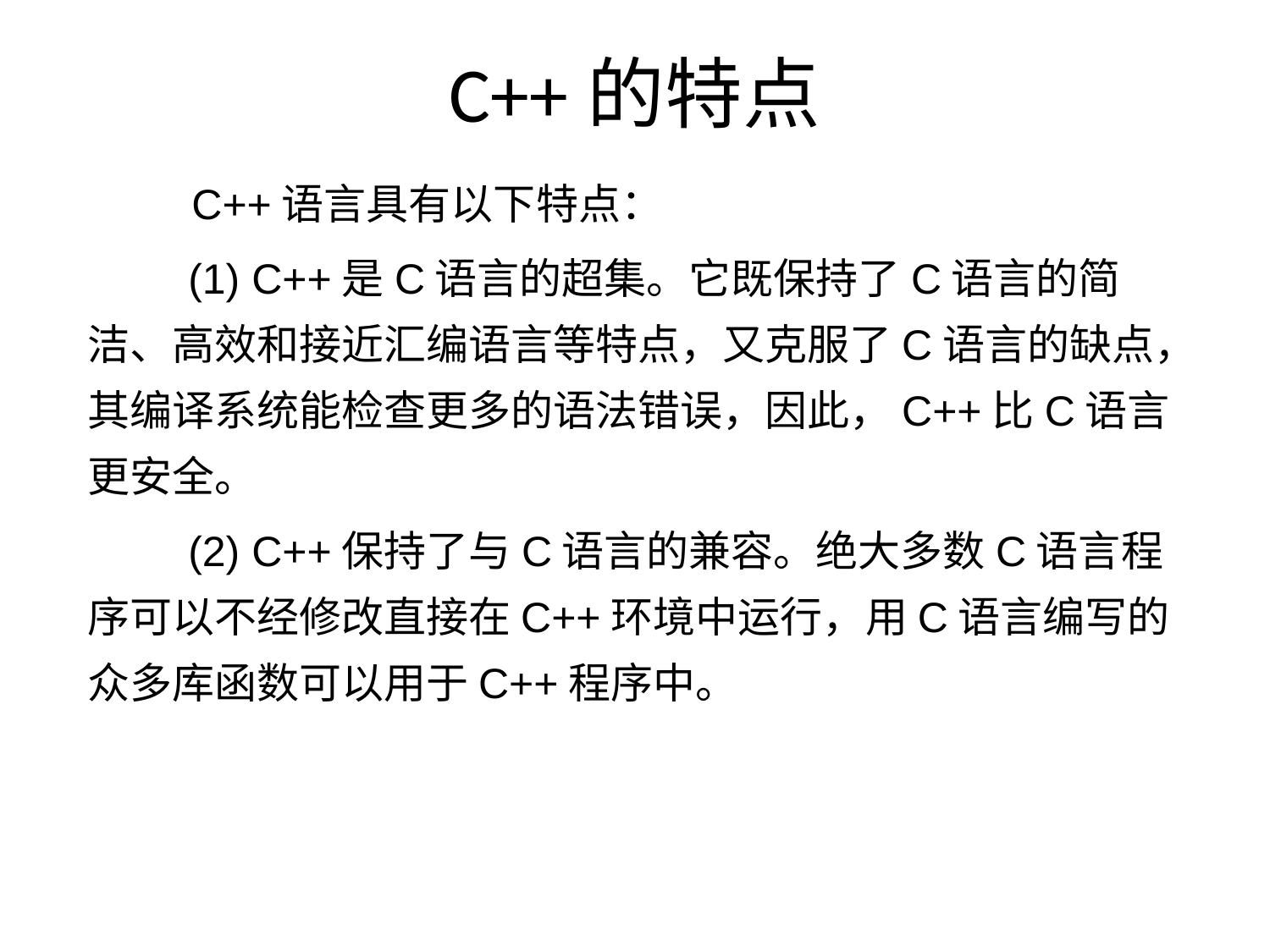

C++的特点
　　 C++语言具有以下特点：
    　(1) C++是C语言的超集。它既保持了C语言的简洁、高效和接近汇编语言等特点，又克服了C语言的缺点，其编译系统能检查更多的语法错误，因此，C++比C语言更安全。
   　 (2) C++保持了与C语言的兼容。绝大多数C语言程序可以不经修改直接在C++环境中运行，用C语言编写的众多库函数可以用于C++程序中。